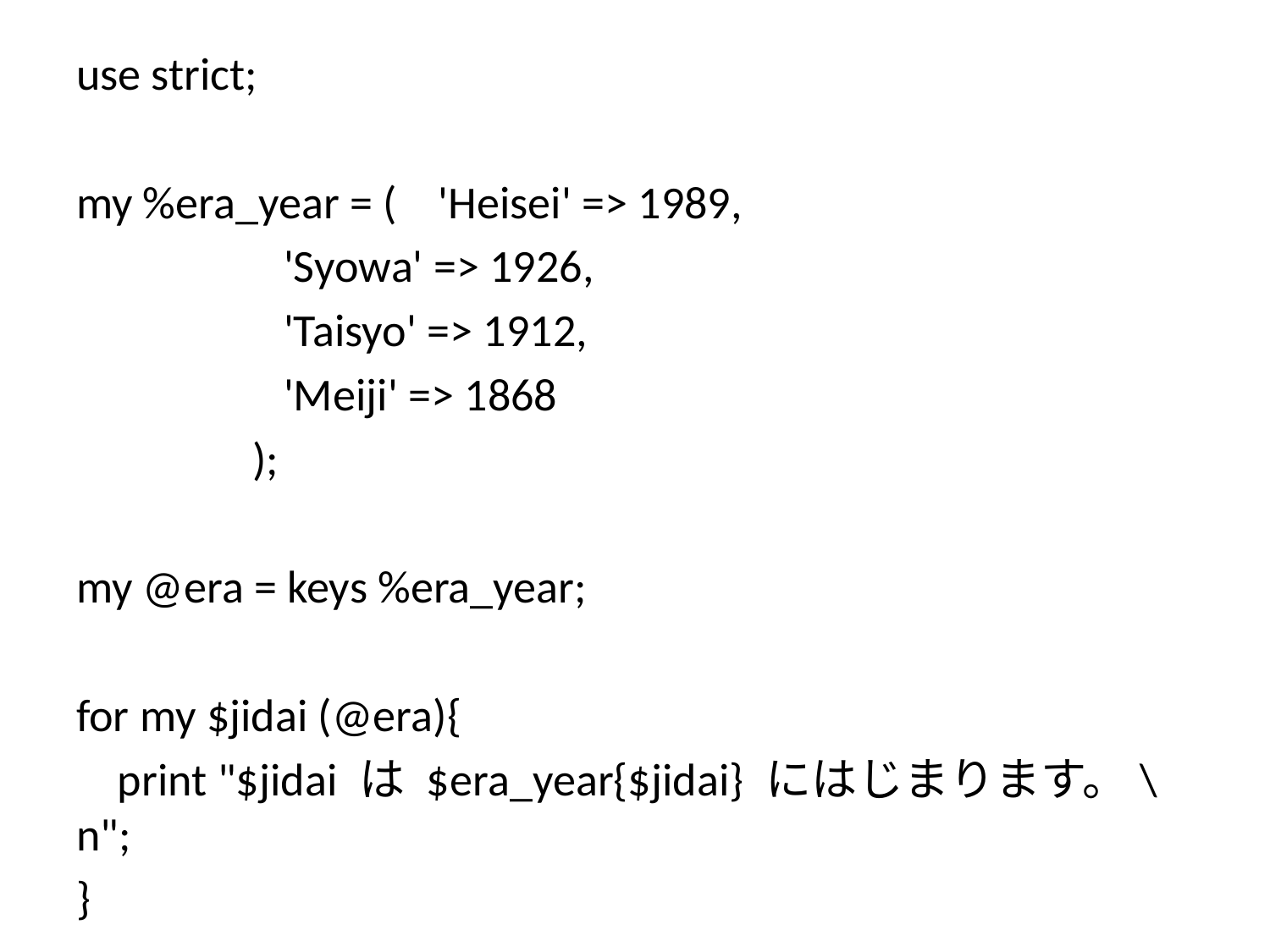

#
use strict;

my %era_year = (    'Heisei' => 1989,
                    'Syowa' => 1926,
                    'Taisyo' => 1912,
                    'Meiji' => 1868
                 );

my @era = keys %era_year;

for my $jidai (@era){
    print "$jidai は $era_year{$jidai} にはじまります。\n";
}